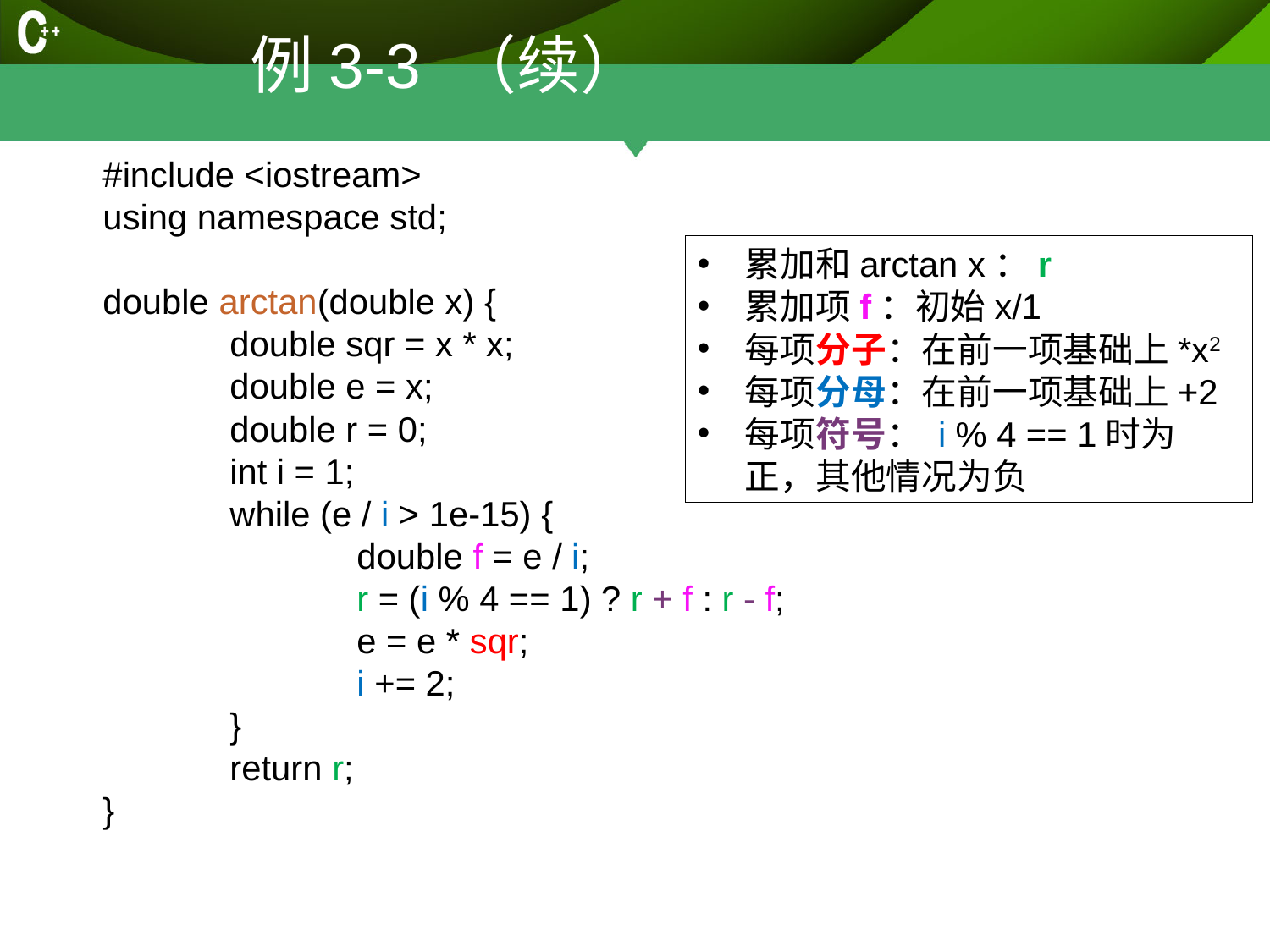

# 例3-3 （续）
#include <iostream>
using namespace std;

double arctan(double x) {
	double sqr = x * x;
	double e = x;
	double r = 0;
	int i = 1;
	while (e / i > 1e-15) {
		double f = e / i;
		r = (i % 4 == 1) ? r + f : r - f;
		e = e * sqr;
		i += 2;
	}
	return r;
}
累加和arctan x：r
累加项f：初始x/1
每项分子：在前一项基础上*x2
每项分母：在前一项基础上+2
每项符号： i % 4 == 1时为正，其他情况为负